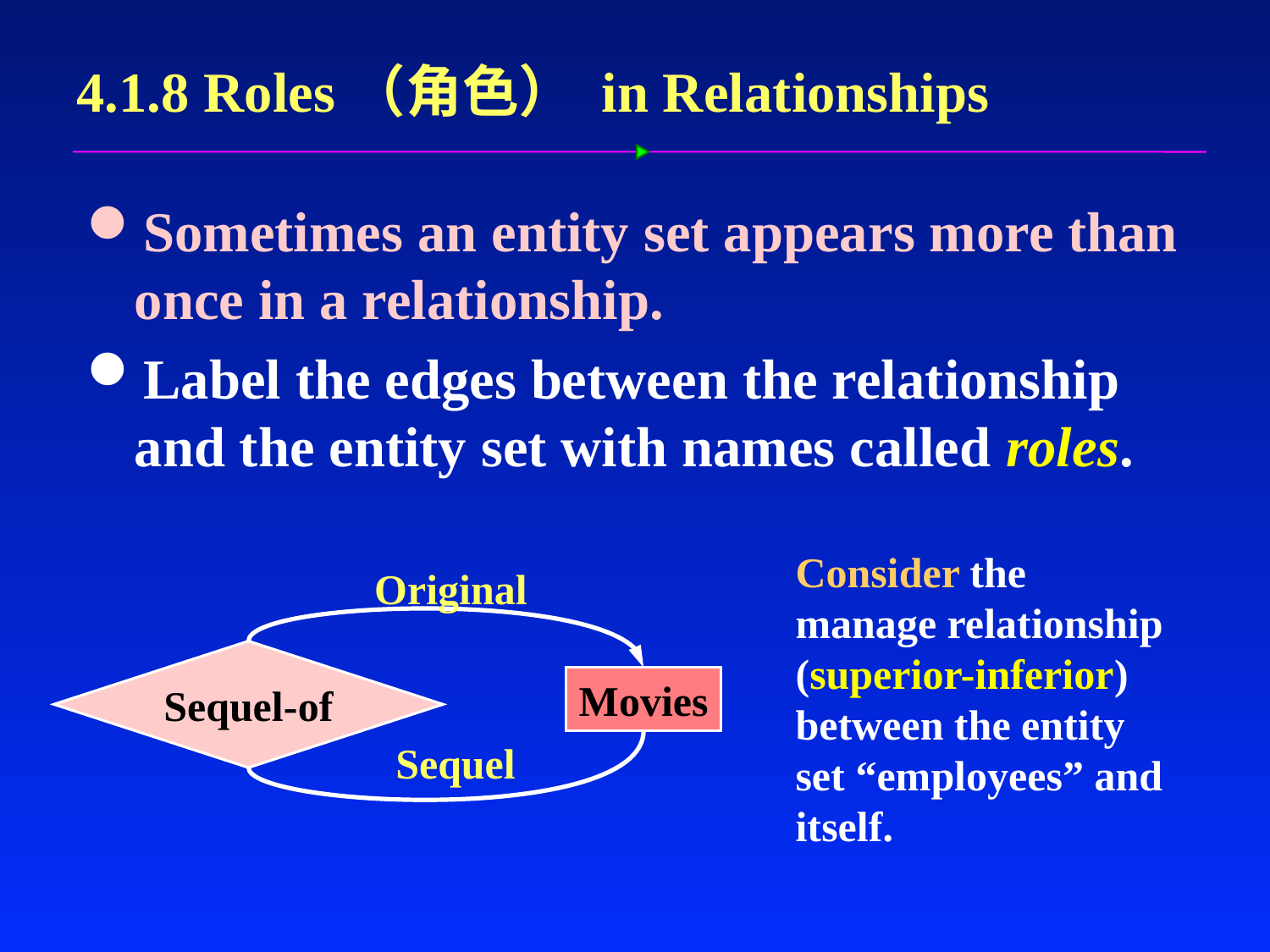

# 4.1.8 Roles（角色） in Relationships

Sometimes an entity set appears more than once in a relationship.
Label the edges between the relationship and the entity set with names called roles.
Consider the manage relationship (superior-inferior) between the entity set “employees” and itself.
Original
Sequel-of
Movies
Sequel